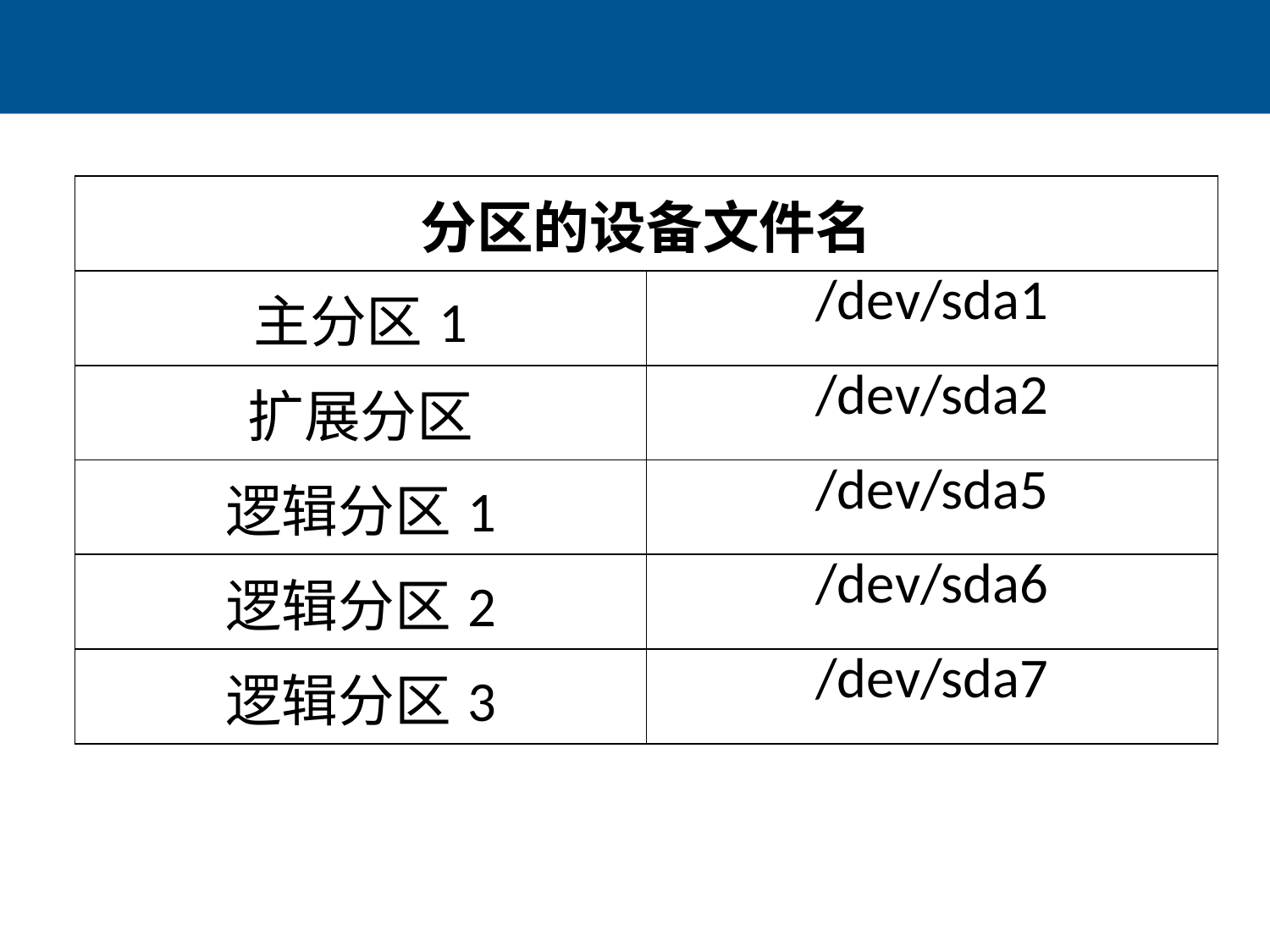

#
| 分区的设备文件名 |  |
| --- | --- |
| 主分区1 | /dev/sda1 |
| 扩展分区 | /dev/sda2 |
| 逻辑分区1 | /dev/sda5 |
| 逻辑分区2 | /dev/sda6 |
| 逻辑分区3 | /dev/sda7 |